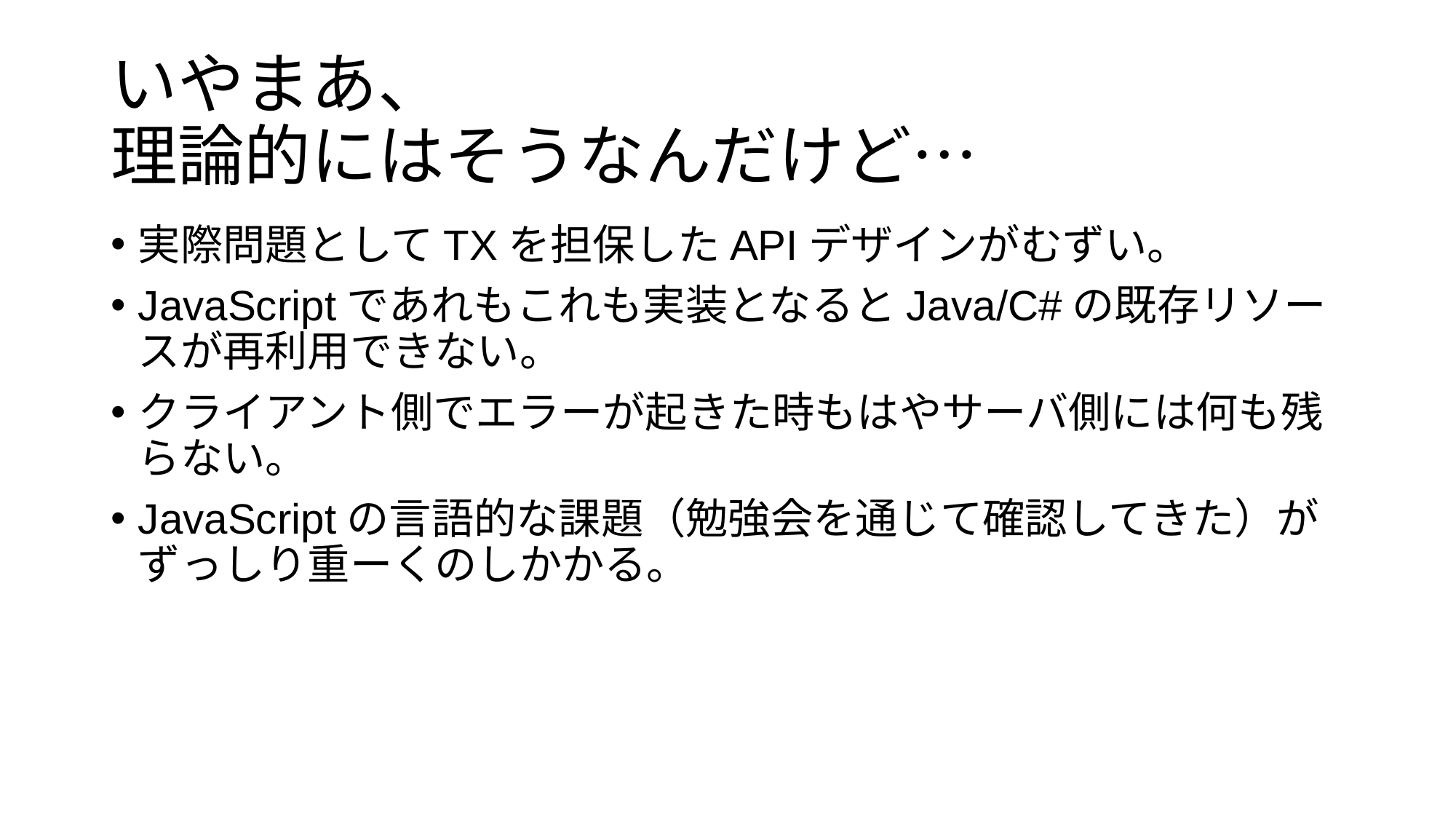

# いやまあ、 理論的にはそうなんだけど…
実際問題としてTXを担保したAPIデザインがむずい。
JavaScriptであれもこれも実装となるとJava/C#の既存リソースが再利用できない。
クライアント側でエラーが起きた時もはやサーバ側には何も残らない。
JavaScriptの言語的な課題（勉強会を通じて確認してきた）がずっしり重ーくのしかかる。